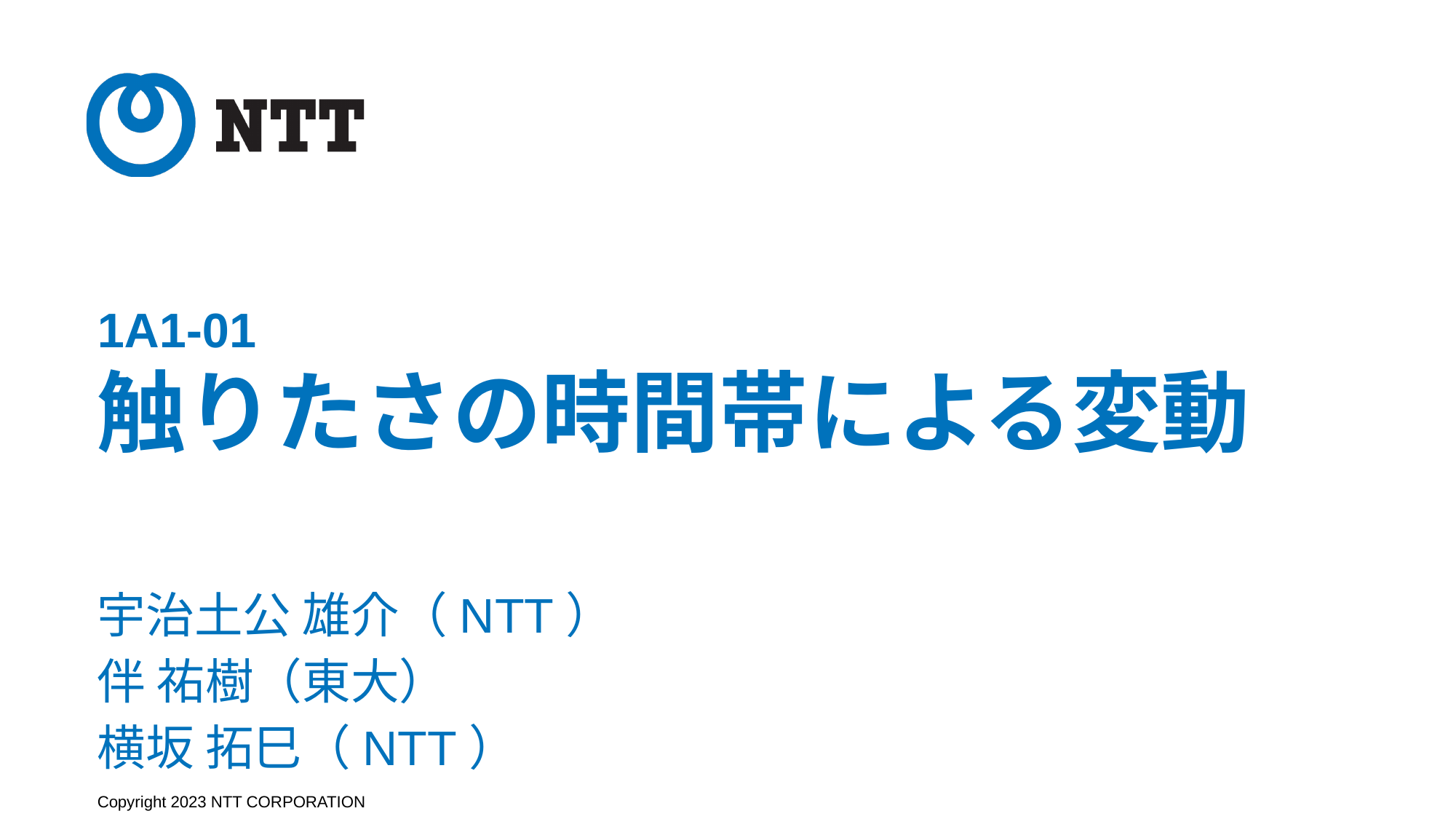

# 触りたさの時間帯による変動
1A1-01
宇治土公 雄介（NTT）
伴 祐樹（東大）
横坂 拓巳（NTT）